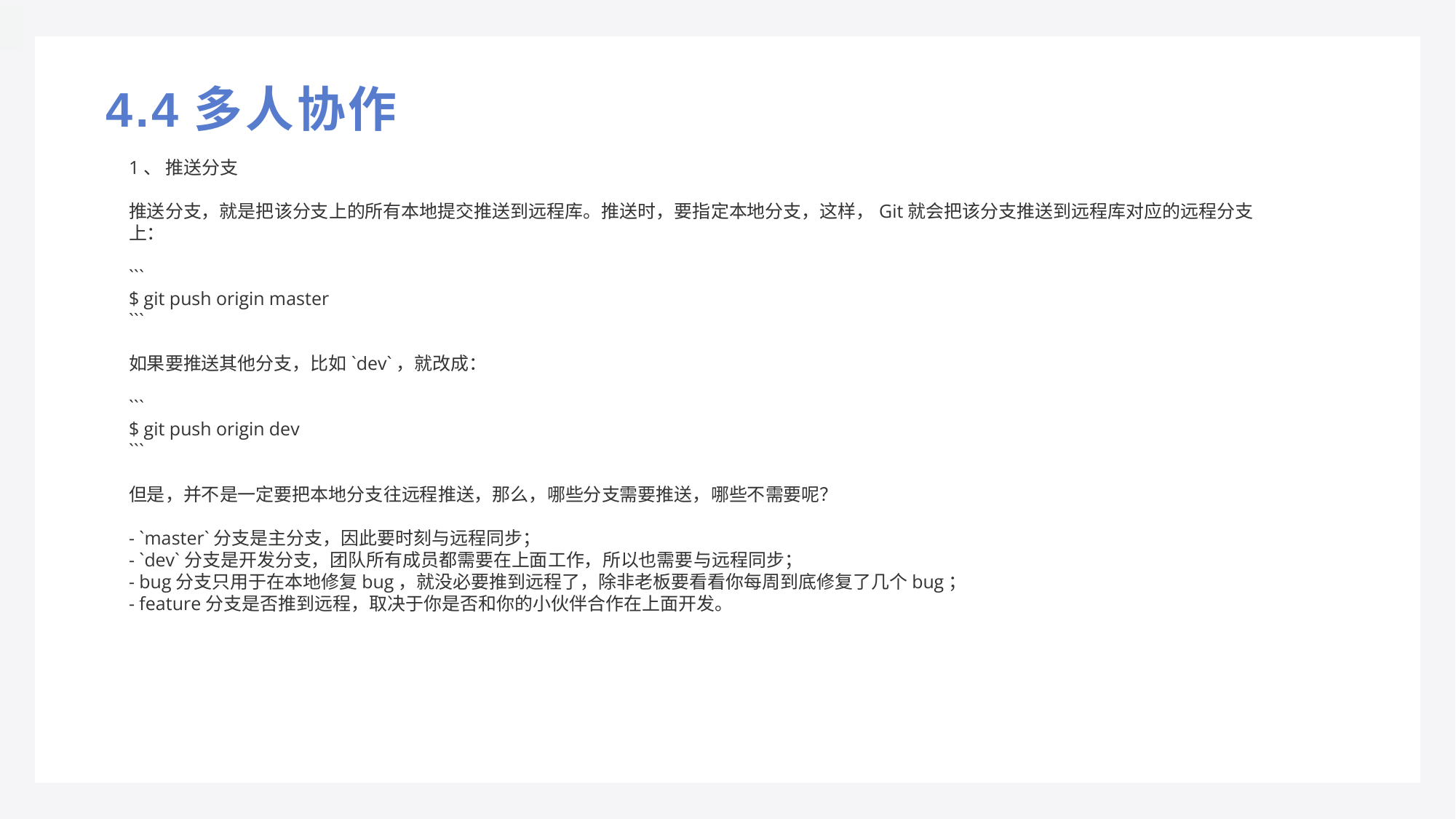

# 4.4多人协作

1、 推送分支

推送分支，就是把该分支上的所有本地提交推送到远程库。推送时，要指定本地分支，这样，Git就会把该分支推送到远程库对应的远程分支上：

```
$ git push origin master
```

如果要推送其他分支，比如`dev`，就改成：

```
$ git push origin dev
```

但是，并不是一定要把本地分支往远程推送，那么，哪些分支需要推送，哪些不需要呢？

- `master`分支是主分支，因此要时刻与远程同步；
- `dev`分支是开发分支，团队所有成员都需要在上面工作，所以也需要与远程同步；
- bug分支只用于在本地修复bug，就没必要推到远程了，除非老板要看看你每周到底修复了几个bug；
- feature分支是否推到远程，取决于你是否和你的小伙伴合作在上面开发。